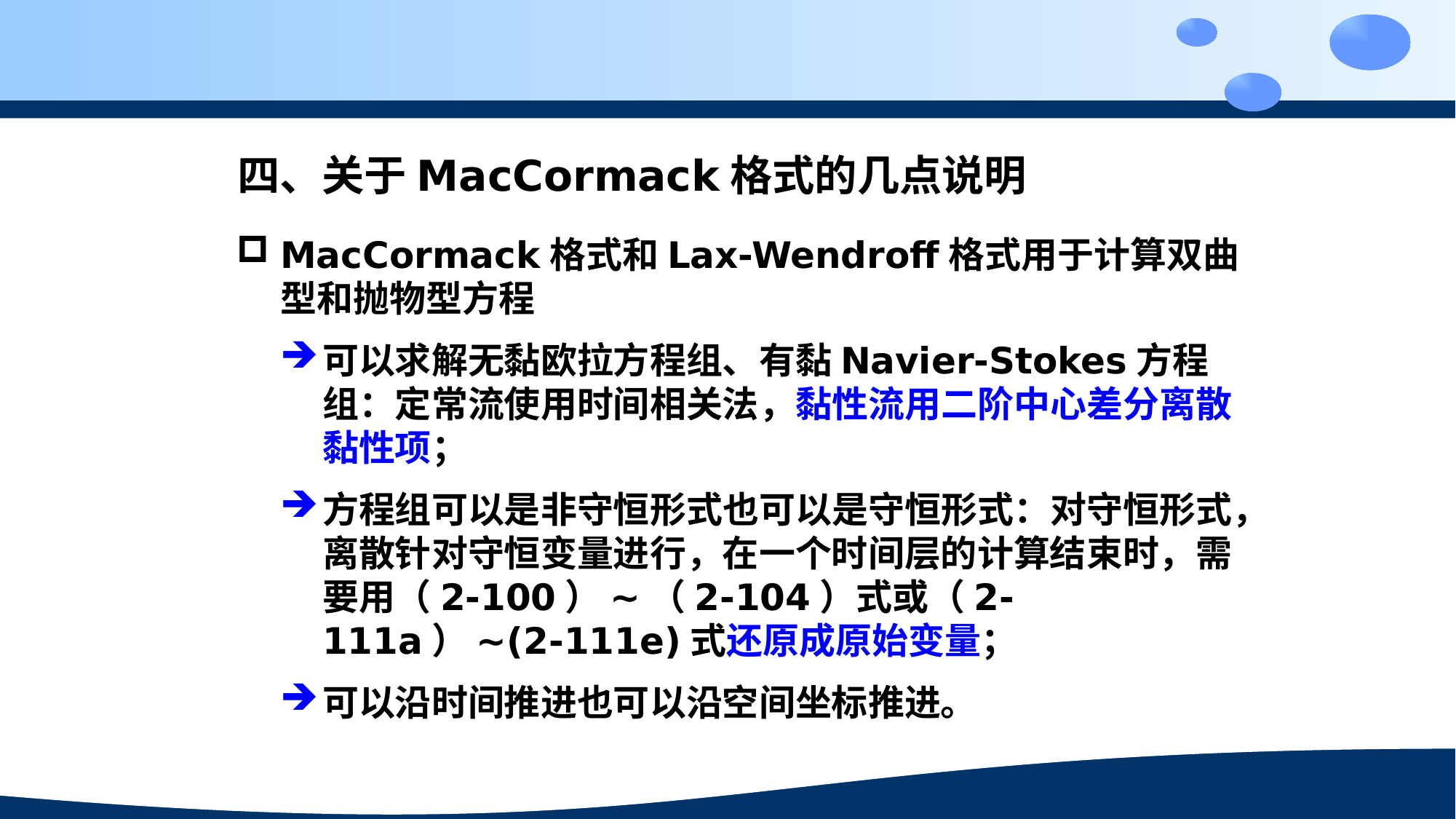

四、关于MacCormack格式的几点说明
MacCormack格式和Lax-Wendroff格式用于计算双曲型和抛物型方程
可以求解无黏欧拉方程组、有黏Navier-Stokes方程组：定常流使用时间相关法，黏性流用二阶中心差分离散黏性项；
方程组可以是非守恒形式也可以是守恒形式：对守恒形式，离散针对守恒变量进行，在一个时间层的计算结束时，需要用（2-100）~（2-104）式或（2-111a）~(2-111e)式还原成原始变量；
可以沿时间推进也可以沿空间坐标推进。